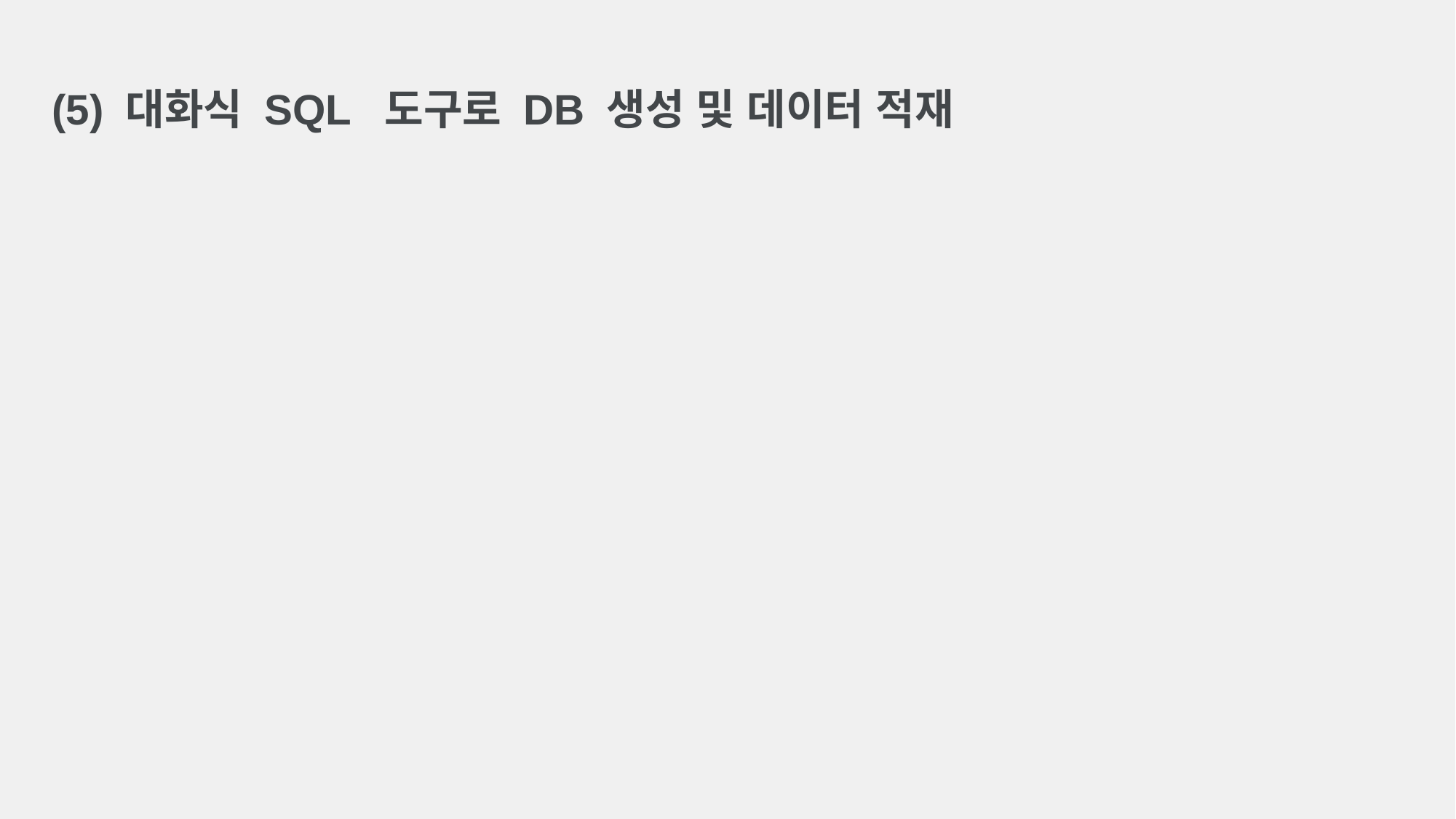

(5) 대화식 SQL  도구로 DB 생성 및 데이터 적재